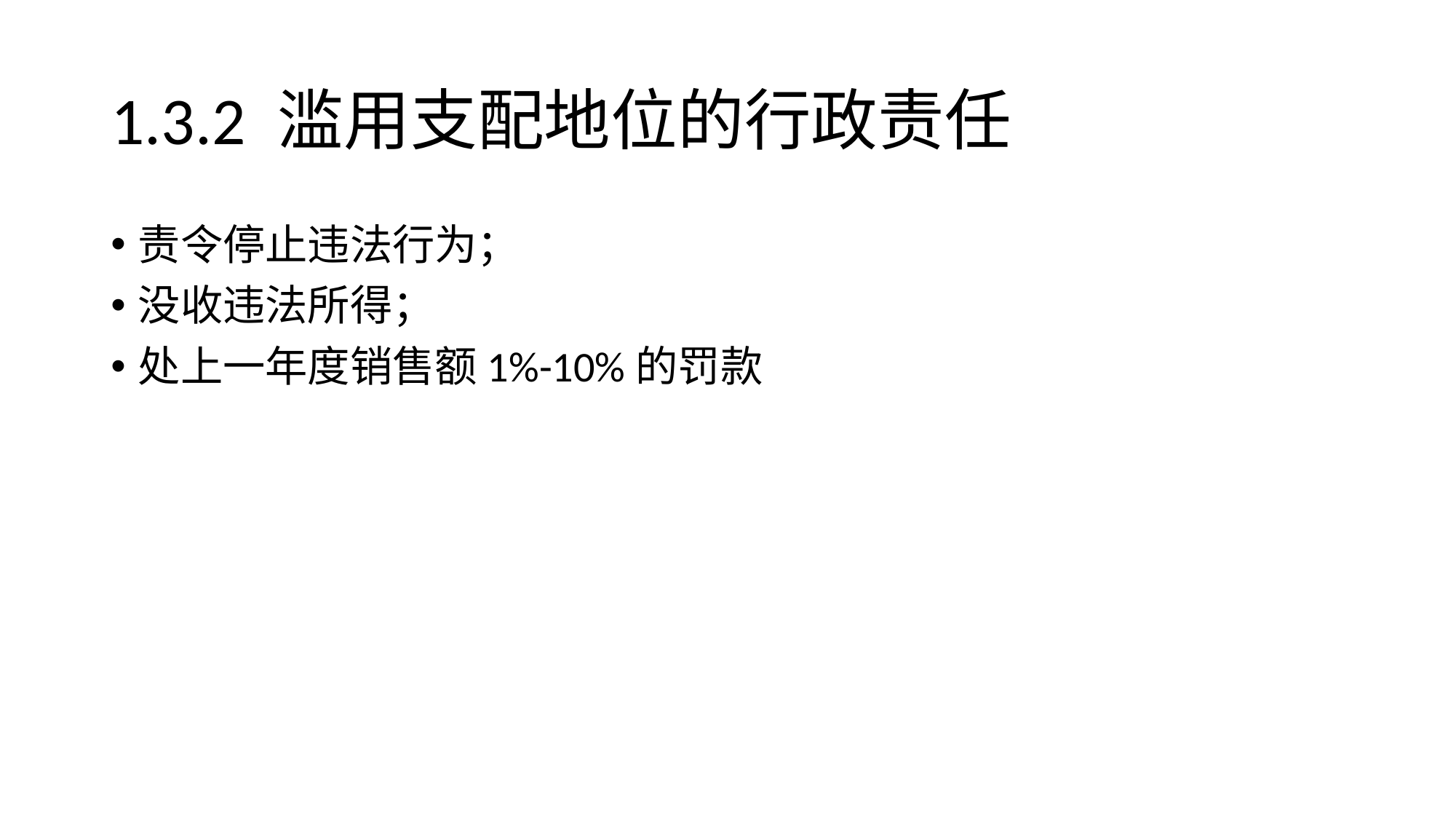

# 1.3.2 滥用支配地位的行政责任
责令停止违法行为；
没收违法所得；
处上一年度销售额1%-10%的罚款